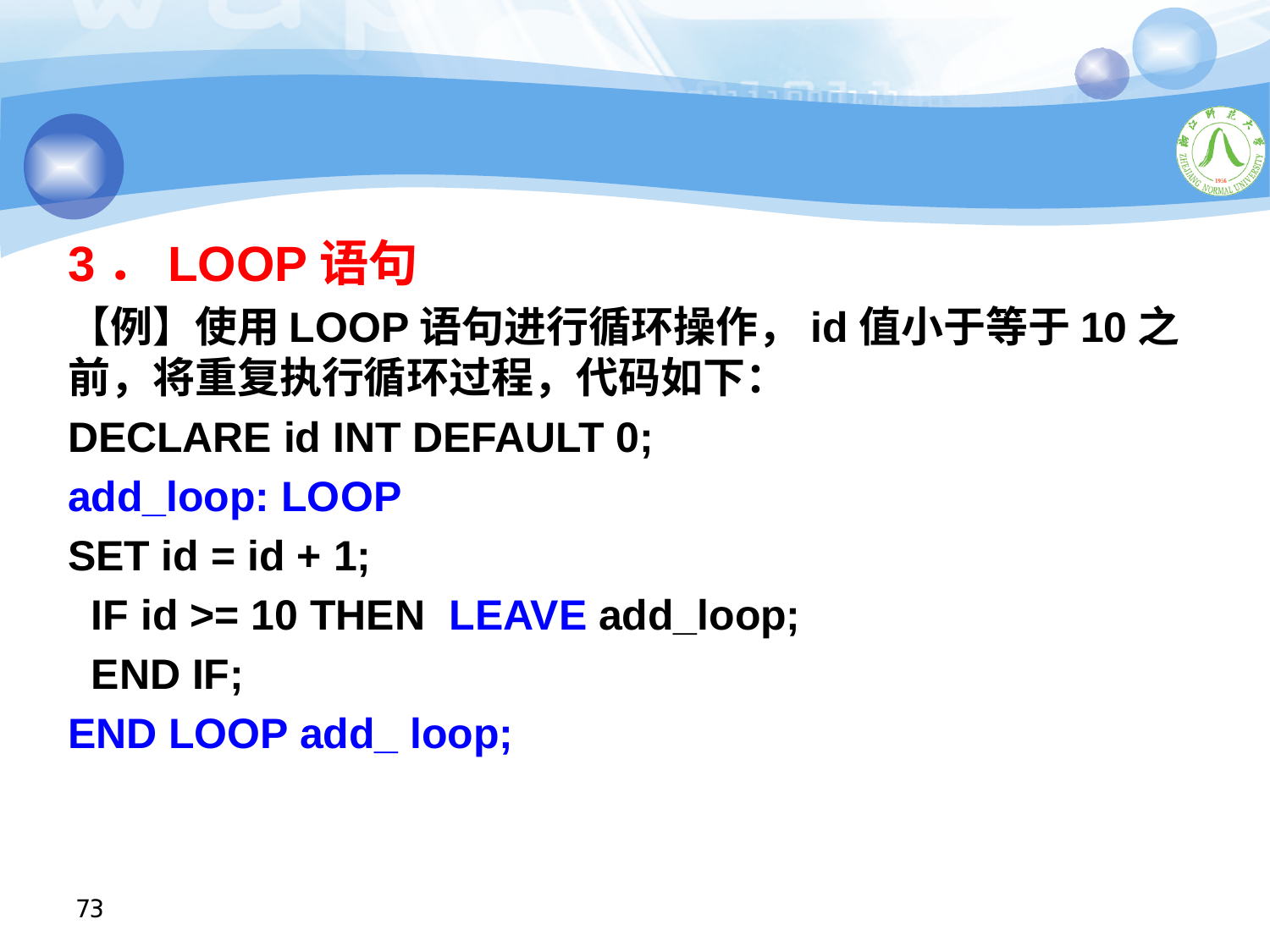

#
3．LOOP语句
【例】使用LOOP语句进行循环操作，id值小于等于10之前，将重复执行循环过程，代码如下：
DECLARE id INT DEFAULT 0;
add_loop: LOOP
SET id = id + 1;
  IF id >= 10 THEN  LEAVE add_loop;
  END IF;
END LOOP add_ loop;
73